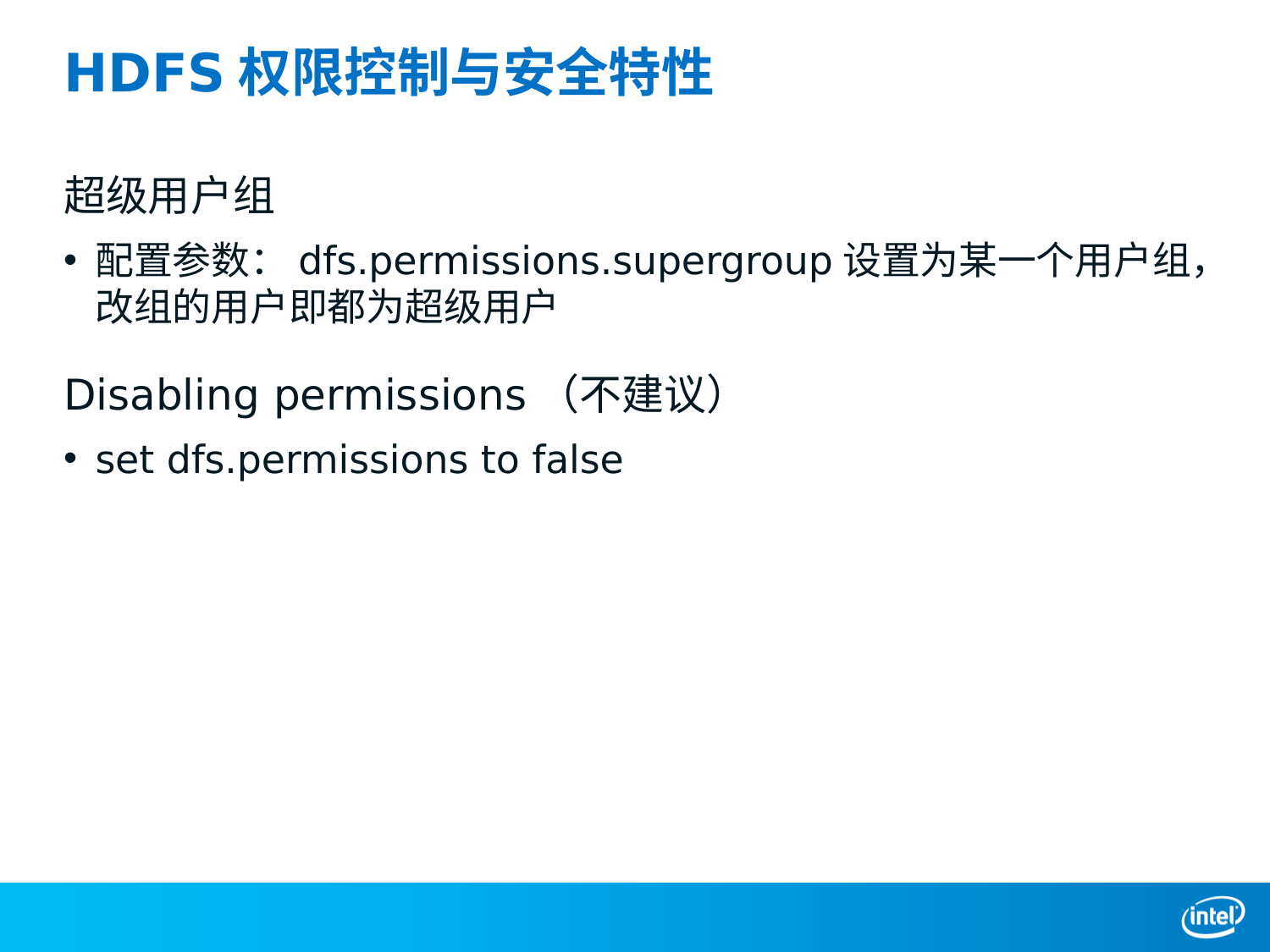

# HDFS权限控制与安全特性
超级用户组
配置参数：dfs.permissions.supergroup设置为某一个用户组，改组的用户即都为超级用户
Disabling permissions（不建议）
set dfs.permissions to false